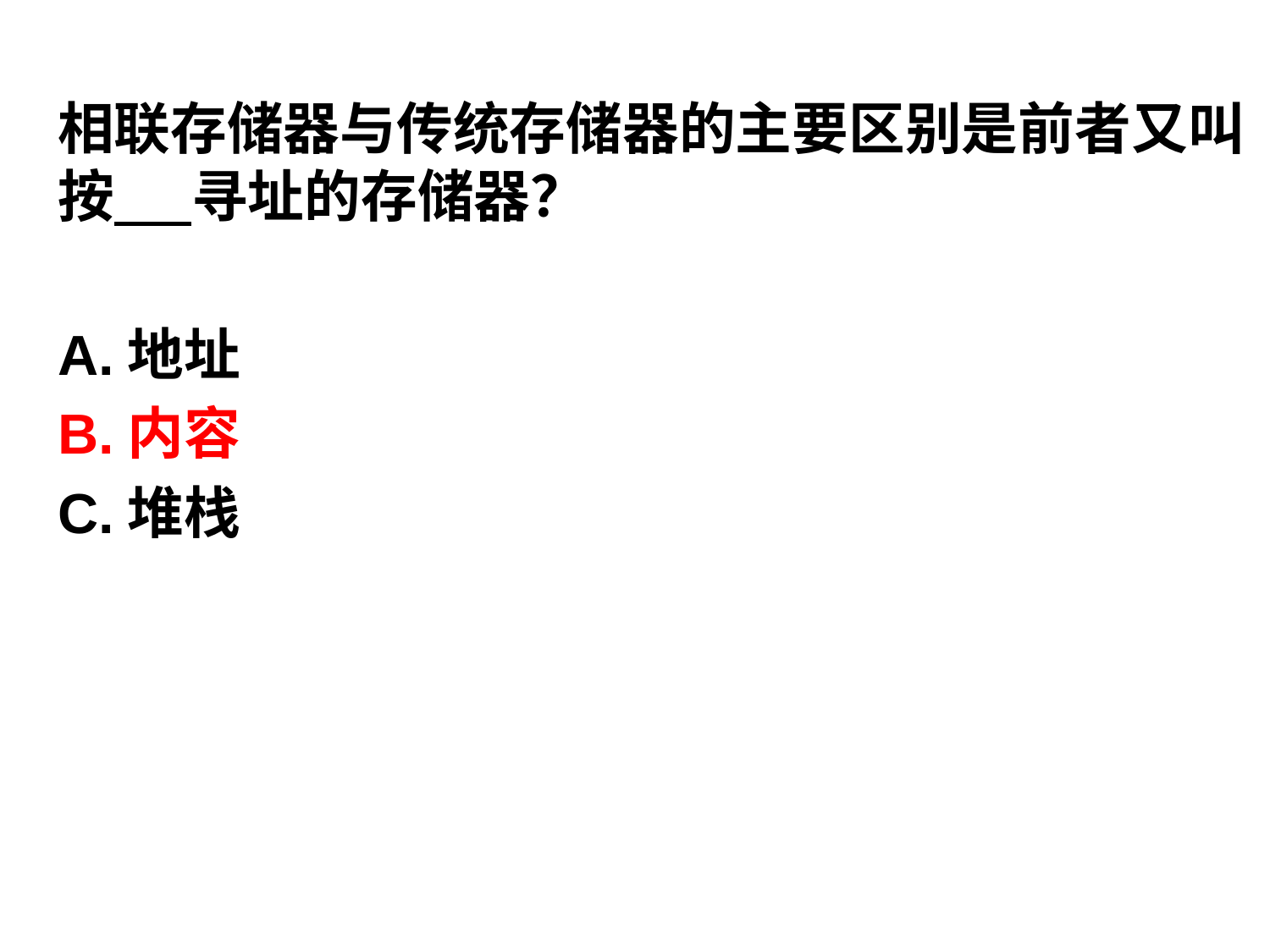

相联存储器与传统存储器的主要区别是前者又叫按      寻址的存储器？

A.地址
B.内容
C.堆栈